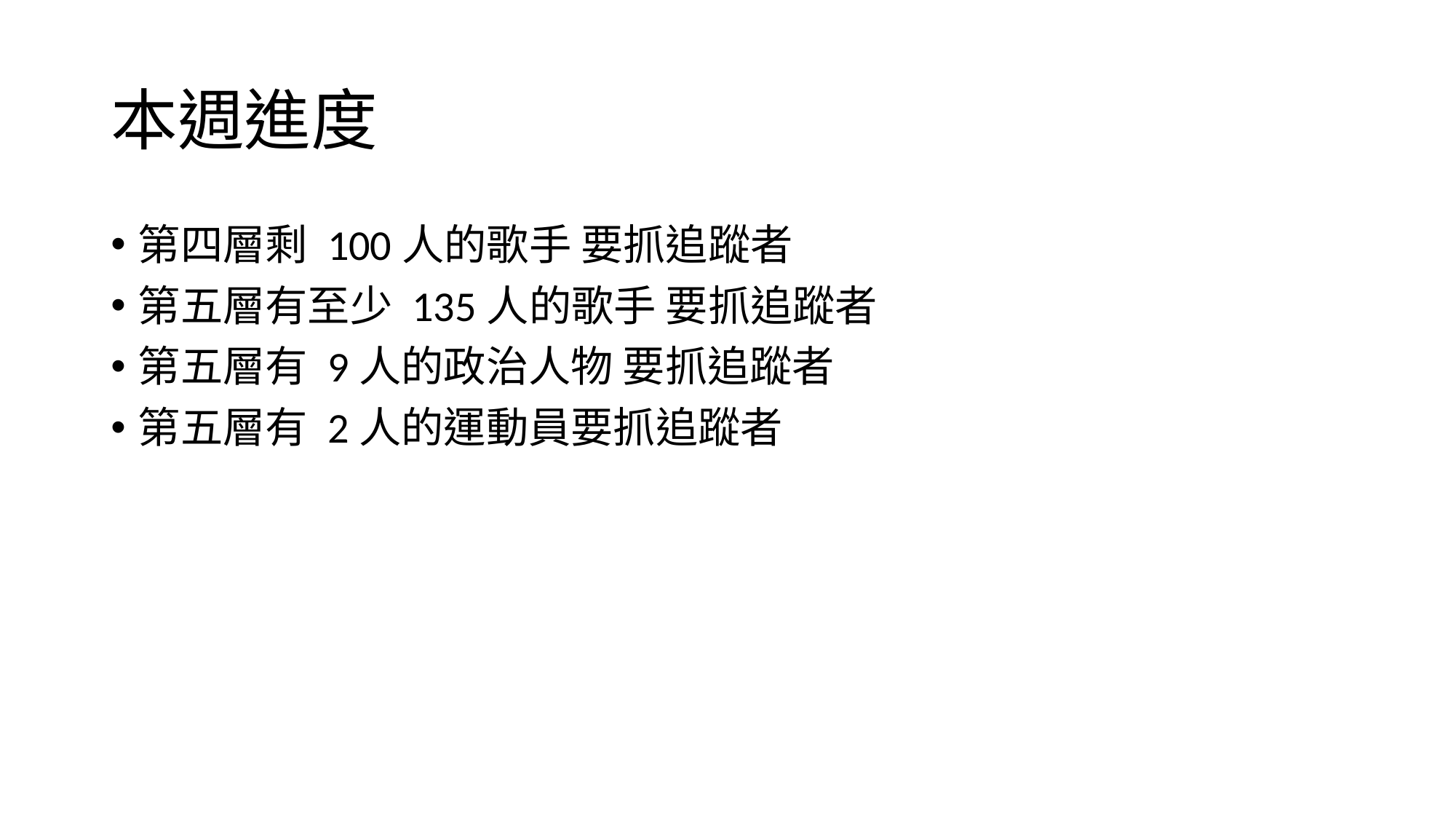

# 本週進度
第四層剩 100人的歌手 要抓追蹤者
第五層有至少 135人的歌手 要抓追蹤者
第五層有 9人的政治人物 要抓追蹤者
第五層有 2人的運動員要抓追蹤者